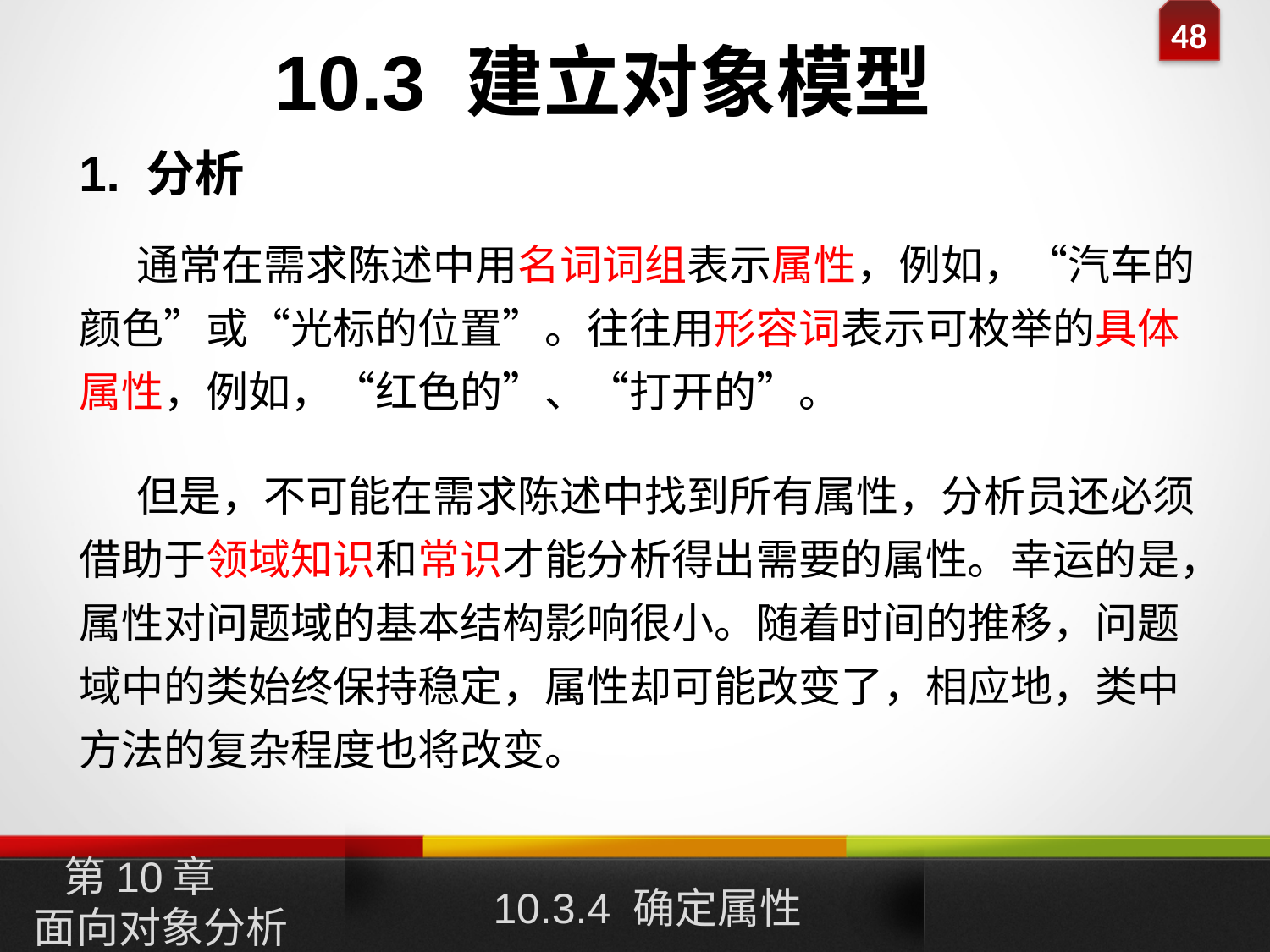

10.3 建立对象模型
1. 分析
     通常在需求陈述中用名词词组表示属性，例如，“汽车的颜色”或“光标的位置”。往往用形容词表示可枚举的具体属性，例如，“红色的”、“打开的”。
     但是，不可能在需求陈述中找到所有属性，分析员还必须借助于领域知识和常识才能分析得出需要的属性。幸运的是，属性对问题域的基本结构影响很小。随着时间的推移，问题域中的类始终保持稳定，属性却可能改变了，相应地，类中方法的复杂程度也将改变。
10.3.4 确定属性